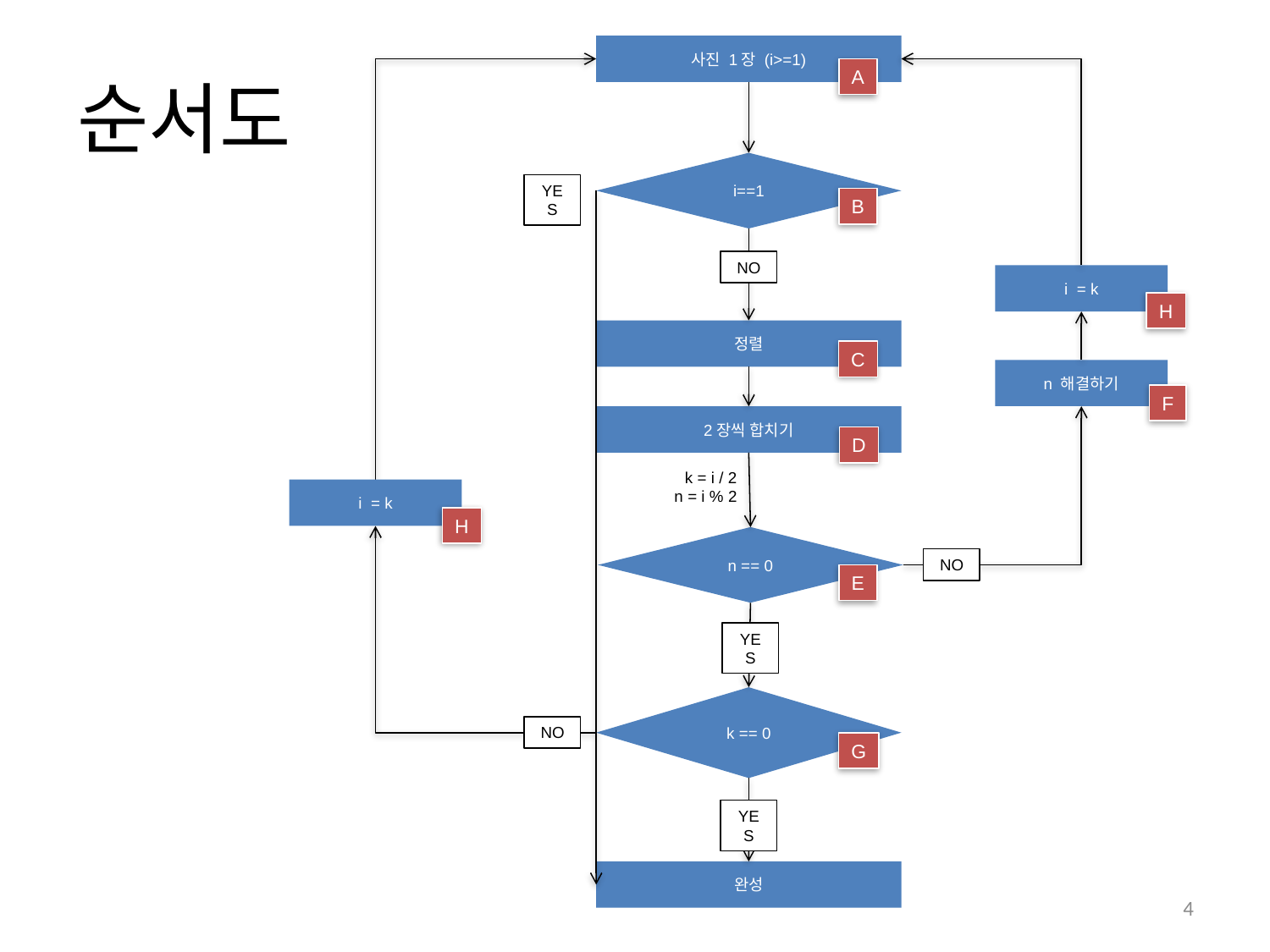

사진 1장 (i>=1)
# 순서도
A
i==1
YES
B
NO
i  = k
H
정렬
C
n 해결하기
F
2장씩 합치기
D
k = i / 2
n = i % 2
i  = k
H
n == 0
NO
E
YES
k == 0
NO
G
YES
완성
4